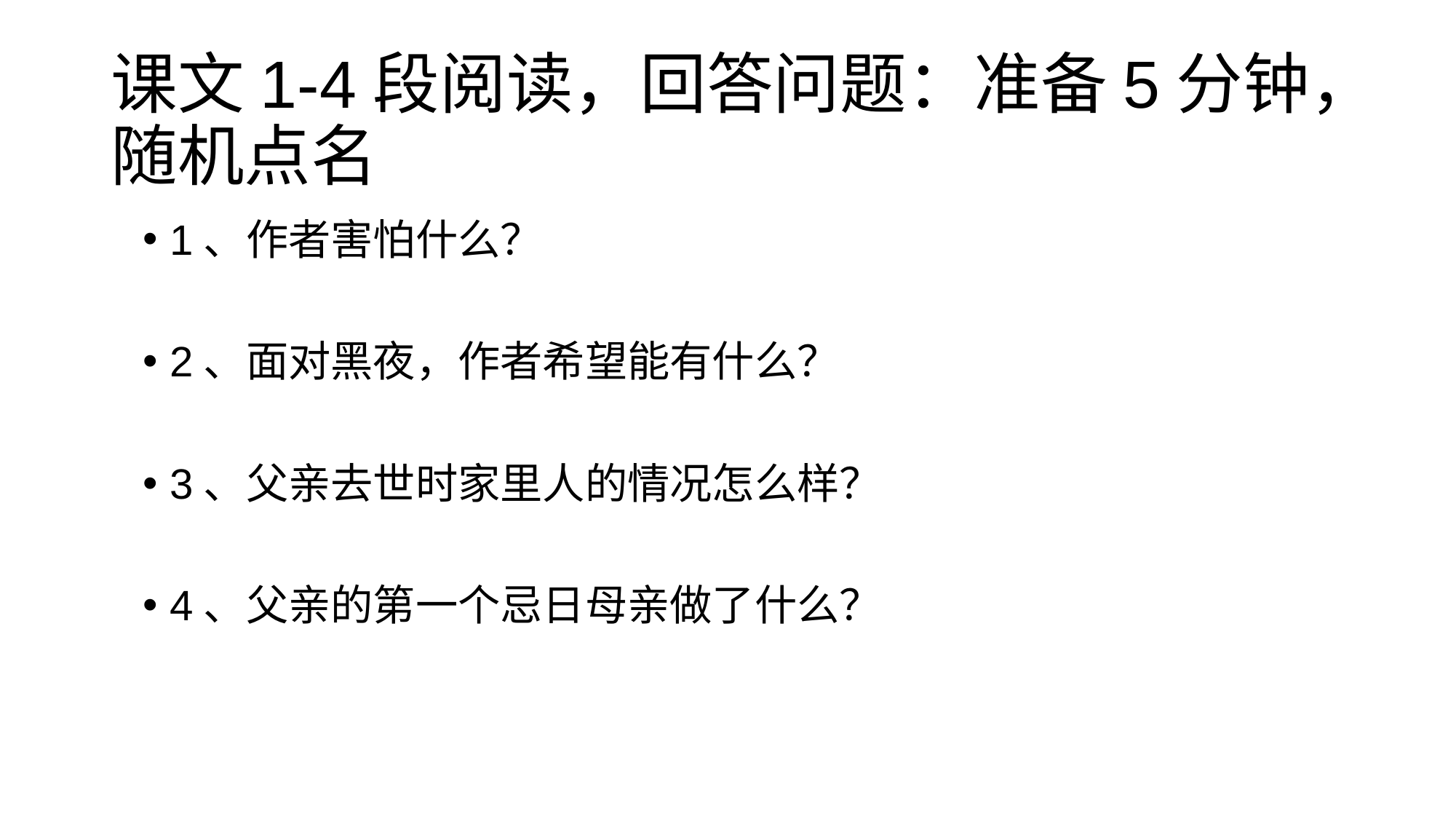

# 课文1-4段阅读，回答问题：准备5分钟，随机点名
1、作者害怕什么？

2、面对黑夜，作者希望能有什么？

3、父亲去世时家里人的情况怎么样？

4、父亲的第一个忌日母亲做了什么？